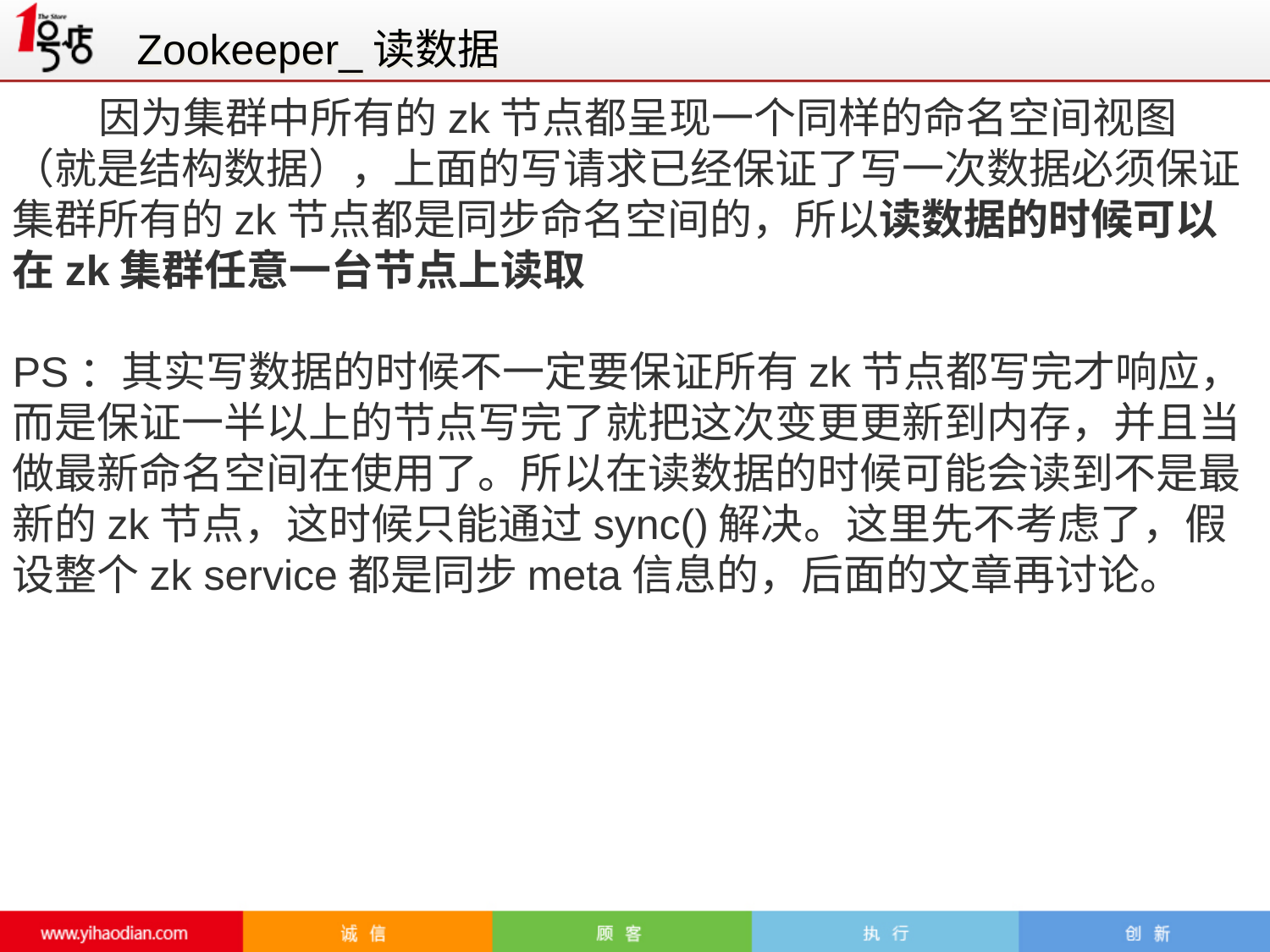

Zookeeper_读数据
        因为集群中所有的zk节点都呈现一个同样的命名空间视图（就是结构数据），上面的写请求已经保证了写一次数据必须保证集群所有的zk节点都是同步命名空间的，所以读数据的时候可以在zk集群任意一台节点上读取

PS：其实写数据的时候不一定要保证所有zk节点都写完才响应，而是保证一半以上的节点写完了就把这次变更更新到内存，并且当做最新命名空间在使用了。所以在读数据的时候可能会读到不是最新的zk节点，这时候只能通过sync()解决。这里先不考虑了，假设整个zk service都是同步meta信息的，后面的文章再讨论。